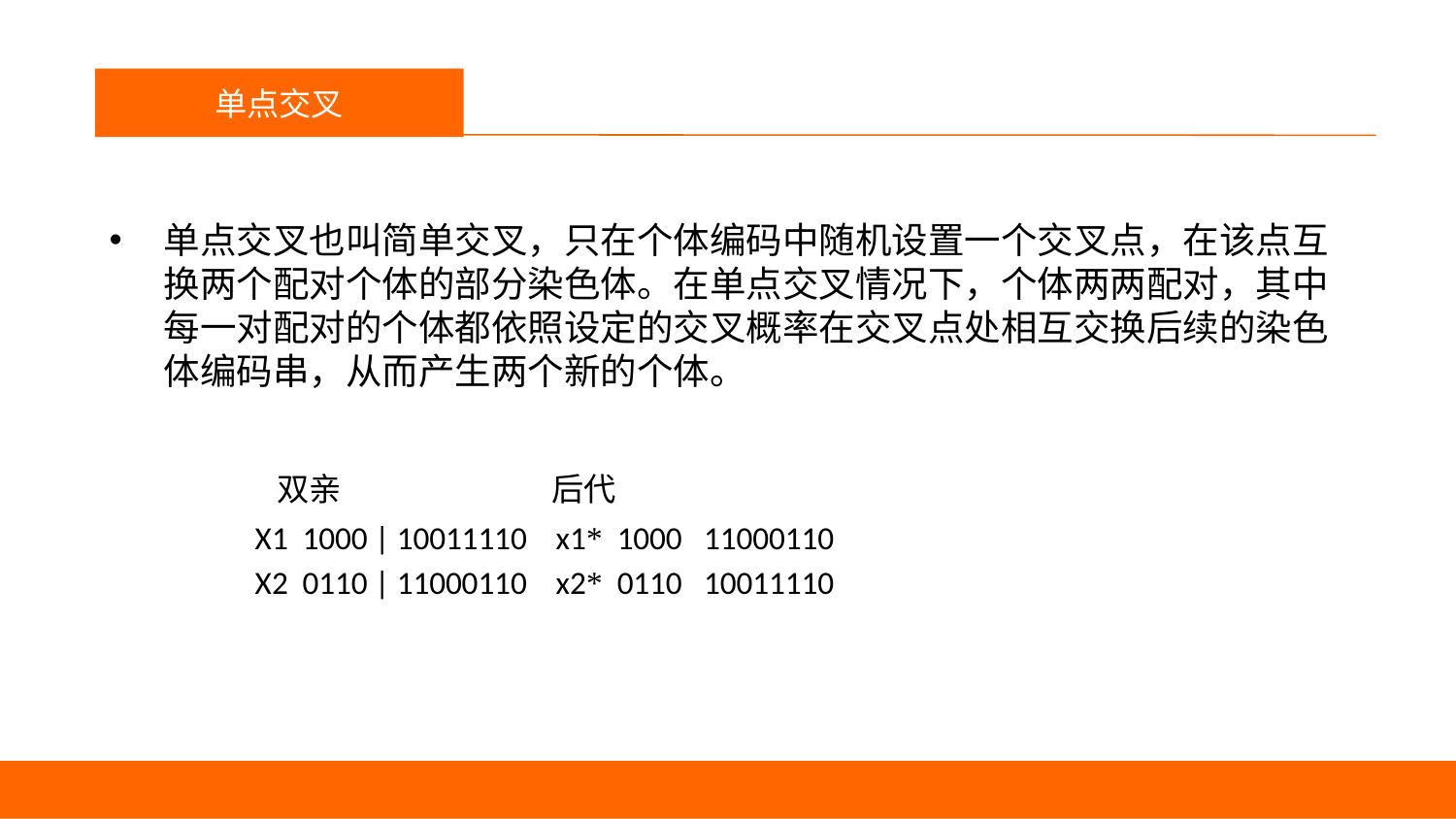

议程
单点交叉

单点交叉也叫简单交叉，只在个体编码中随机设置一个交叉点，在该点互换两个配对个体的部分染色体。在单点交叉情况下，个体两两配对，其中每一对配对的个体都依照设定的交叉概率在交叉点处相互交换后续的染色体编码串，从而产生两个新的个体。

 双亲                             后代
X1  1000 | 10011110    x1*  1000   11000110
X2  0110 | 11000110    x2*  0110   10011110